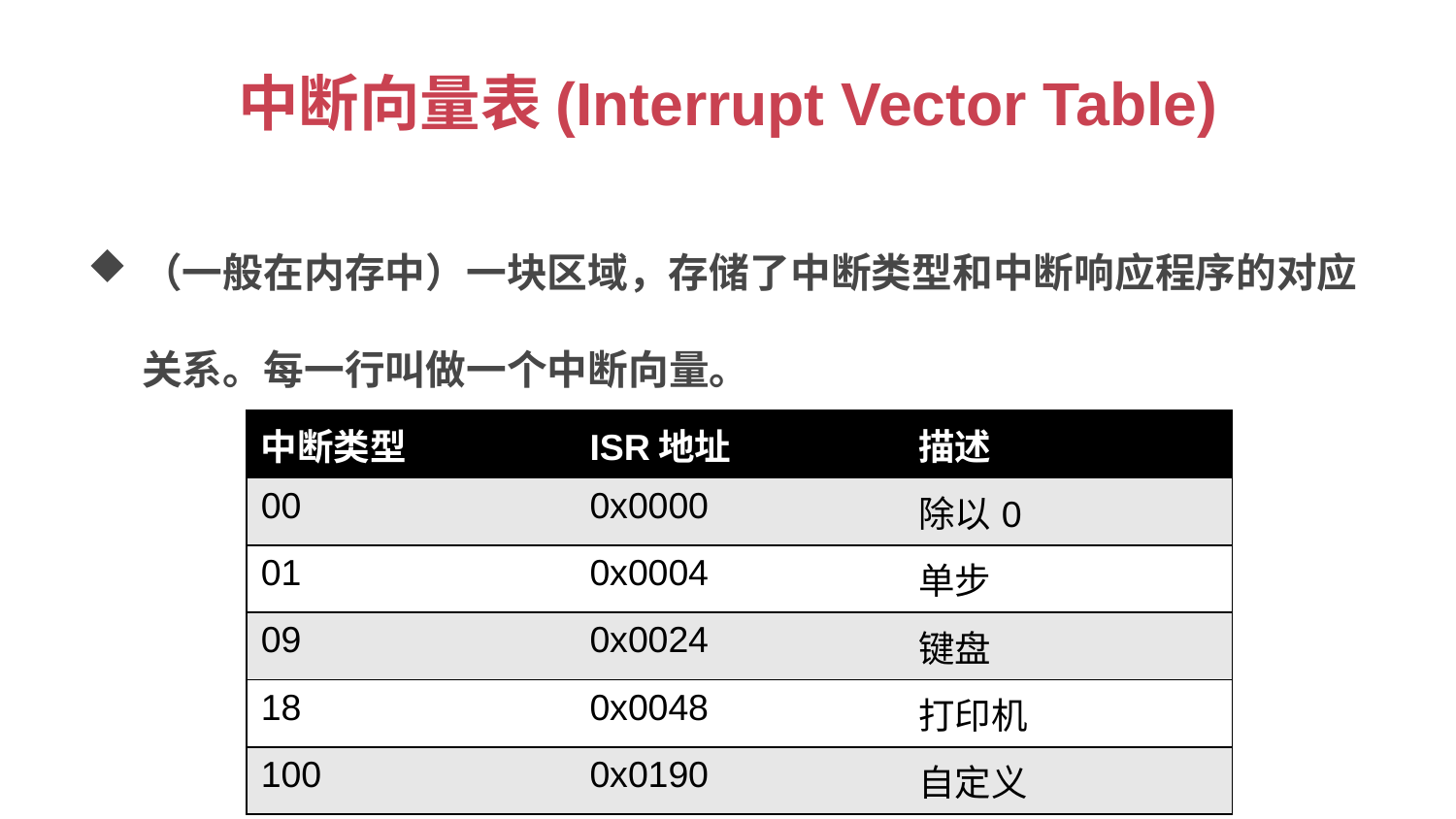

# 中断向量表(Interrupt Vector Table)
（一般在内存中）一块区域，存储了中断类型和中断响应程序的对应关系。每一行叫做一个中断向量。
| 中断类型 | ISR地址 | 描述 |
| --- | --- | --- |
| 00 | 0x0000 | 除以0 |
| 01 | 0x0004 | 单步 |
| 09 | 0x0024 | 键盘 |
| 18 | 0x0048 | 打印机 |
| 100 | 0x0190 | 自定义 |